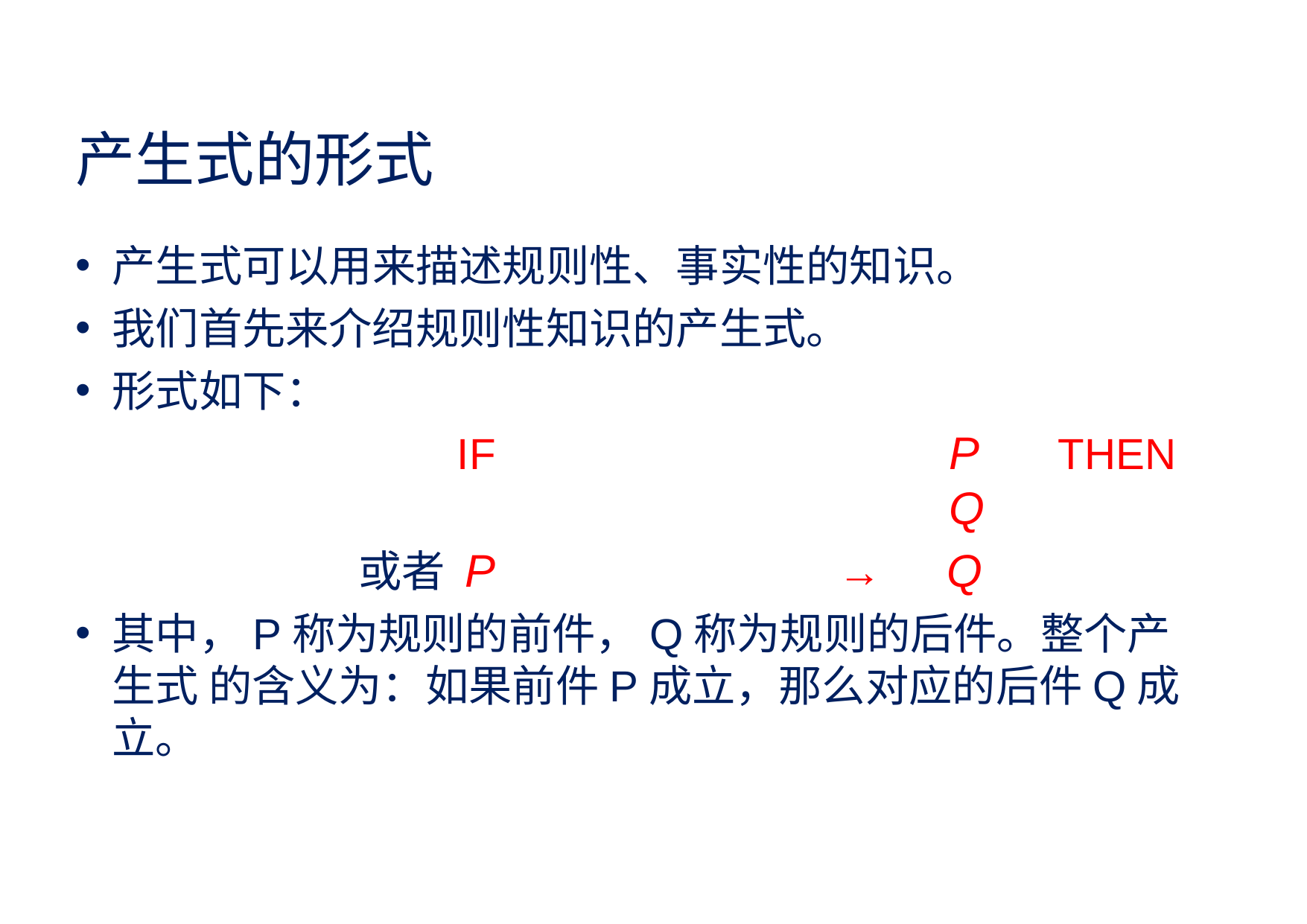

# 产生式的形式
产生式可以用来描述规则性、事实性的知识。
我们首先来介绍规则性知识的产生式。
形式如下：
IF	P	THEN	Q
或者 P	→	Q
其中，P称为规则的前件，Q称为规则的后件。整个产生式 的含义为：如果前件P成立，那么对应的后件Q成立。
49